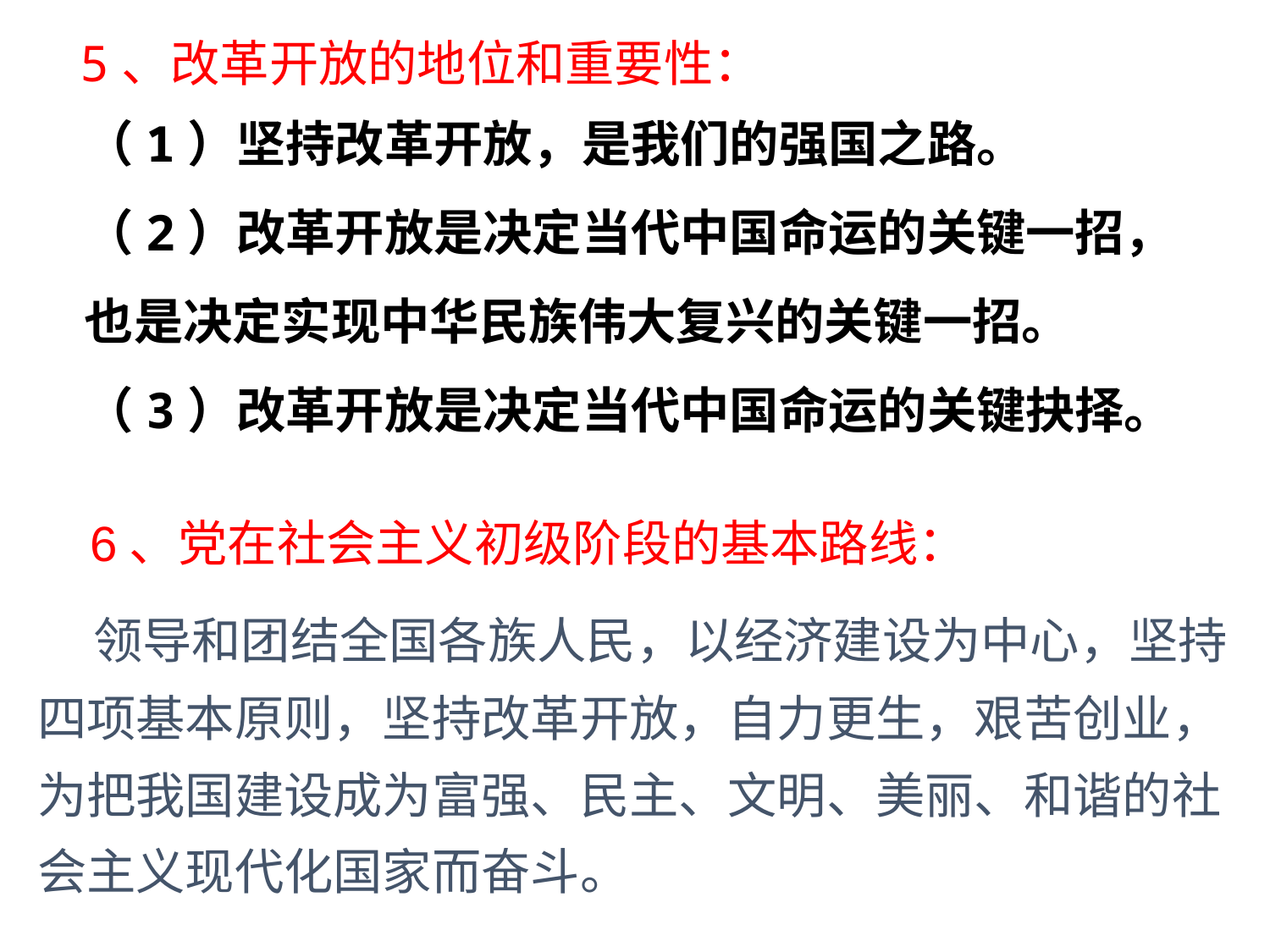

5、改革开放的地位和重要性：
（1）坚持改革开放，是我们的强国之路。
（2）改革开放是决定当代中国命运的关键一招，
也是决定实现中华民族伟大复兴的关键一招。
（3）改革开放是决定当代中国命运的关键抉择。
6、党在社会主义初级阶段的基本路线：
    领导和团结全国各族人民，以经济建设为中心，坚持四项基本原则，坚持改革开放，自力更生，艰苦创业，为把我国建设成为富强、民主、文明、美丽、和谐的社会主义现代化国家而奋斗。